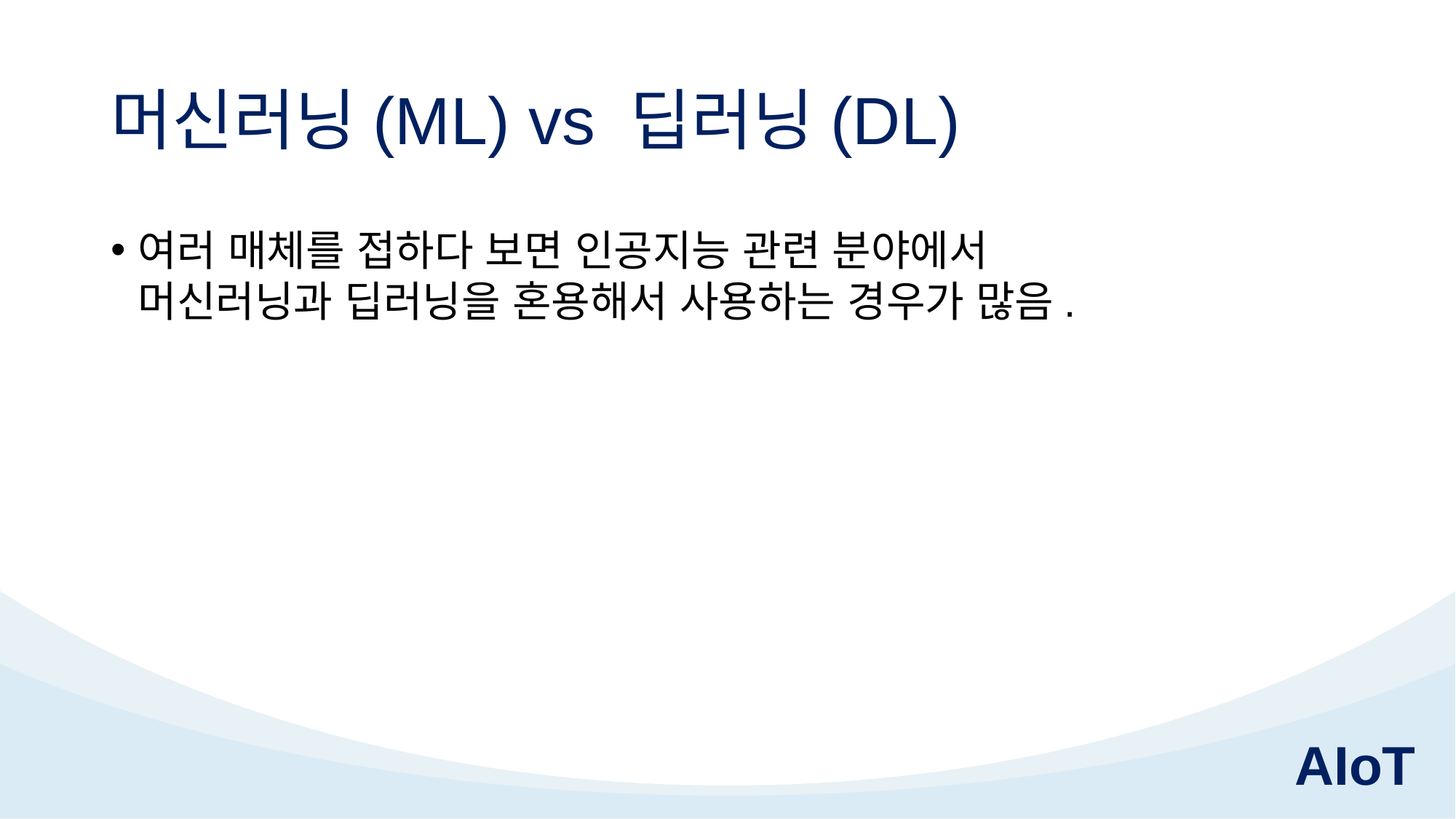

# 머신러닝(ML) vs 딥러닝(DL)
여러 매체를 접하다 보면 인공지능 관련 분야에서
머신러닝과 딥러닝을 혼용해서 사용하는 경우가 많음.